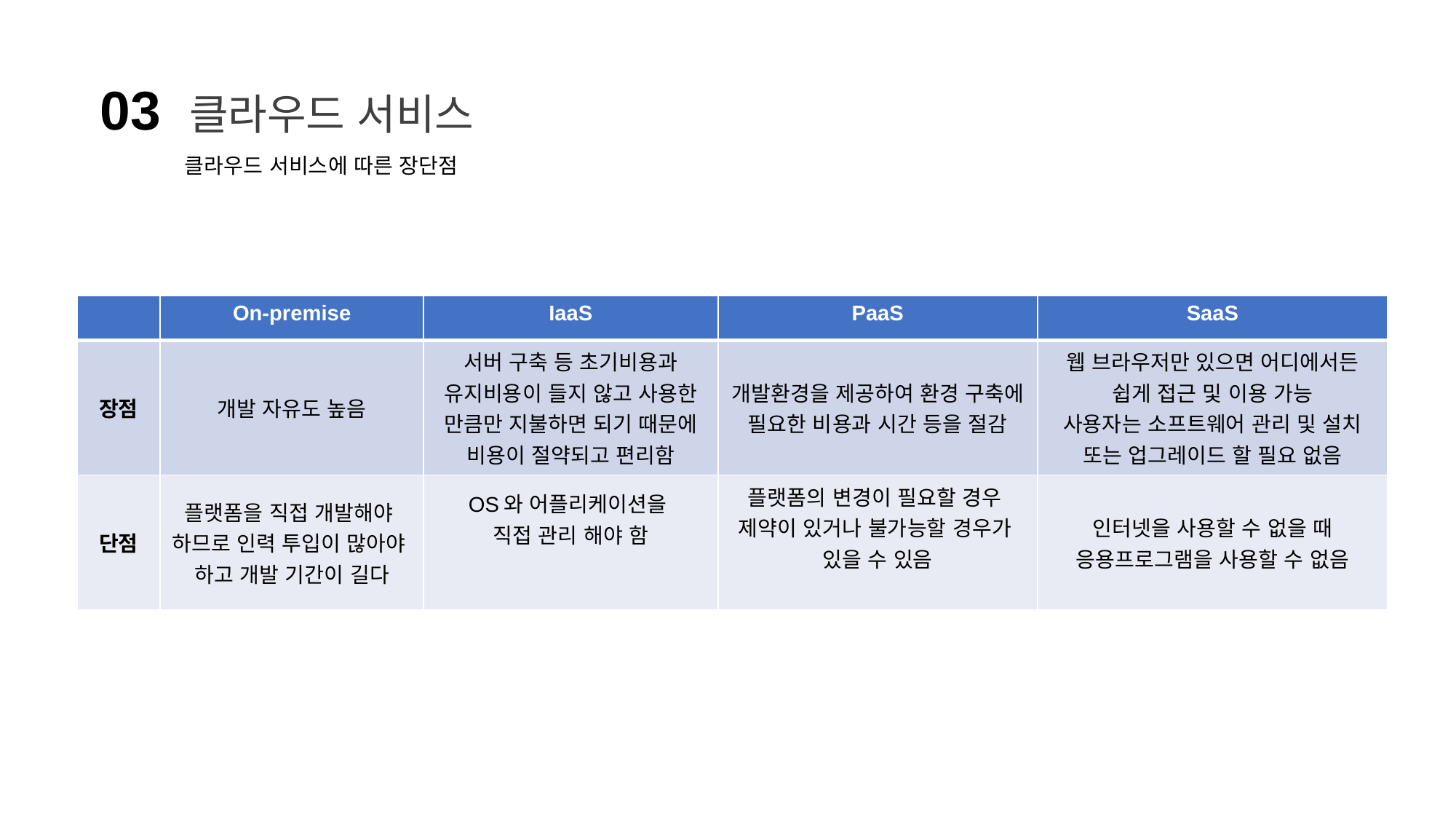

03 클라우드 서비스
클라우드 서비스에 따른 장단점
|  | On-premise | IaaS | PaaS | SaaS |
| --- | --- | --- | --- | --- |
| 장점 | 개발 자유도 높음 | 서버 구축 등 초기비용과 유지비용이 들지 않고 사용한 만큼만 지불하면 되기 때문에 비용이 절약되고 편리함 | 개발환경을 제공하여 환경 구축에 필요한 비용과 시간 등을 절감 | 웹 브라우저만 있으면 어디에서든 쉽게 접근 및 이용 가능 사용자는 소프트웨어 관리 및 설치 또는 업그레이드 할 필요 없음 |
| 단점 | 플랫폼을 직접 개발해야 하므로 인력 투입이 많아야 하고 개발 기간이 길다 | OS와 어플리케이션을  직접 관리 해야 함 | 플랫폼의 변경이 필요할 경우 제약이 있거나 불가능할 경우가 있을 수 있음 | 인터넷을 사용할 수 없을 때 응용프로그램을 사용할 수 없음 |